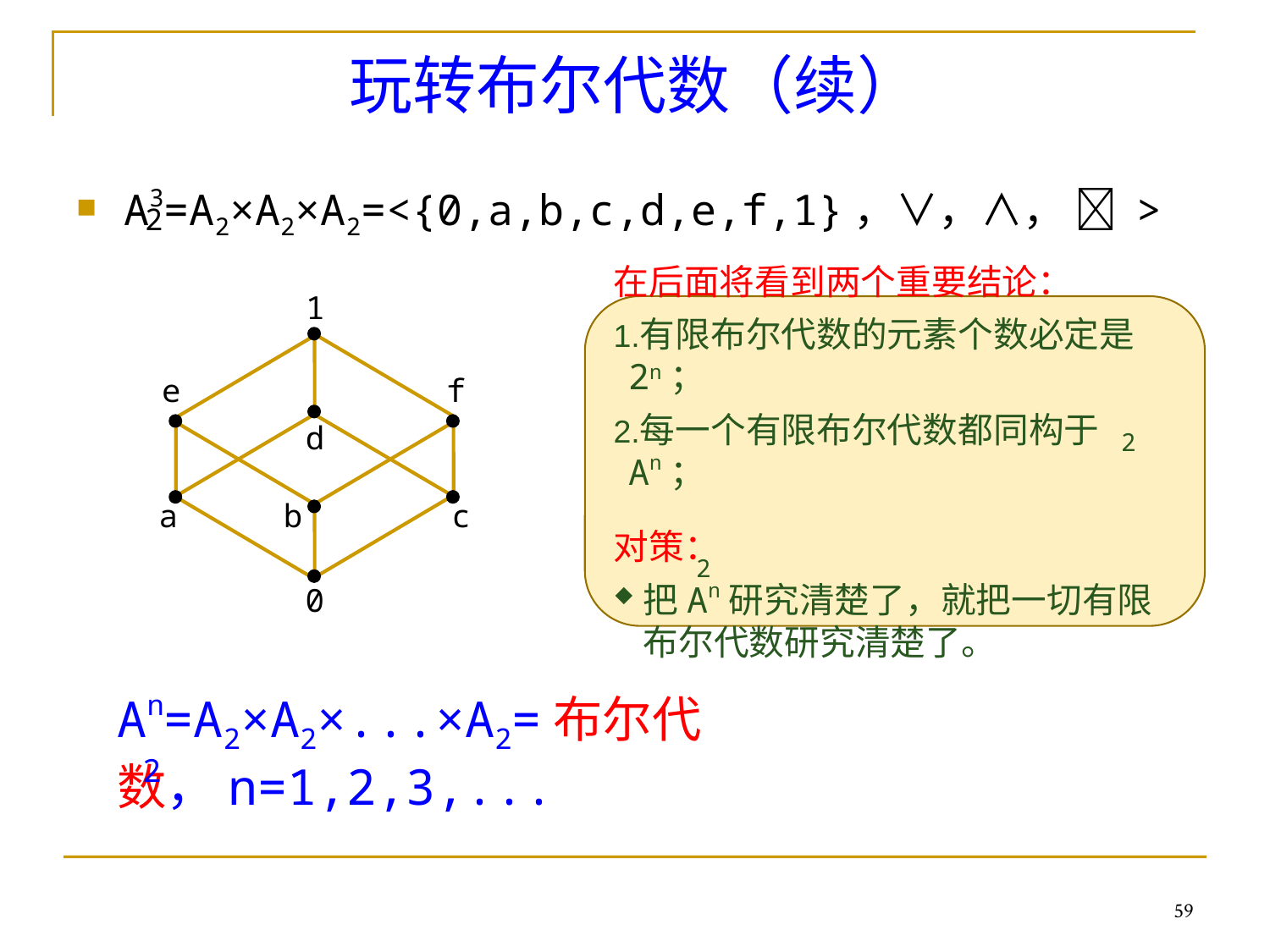

# 玩转布尔代数（续）
A3=A2×A2×A2=<{0,a,b,c,d,e,f,1}，∨，∧， ¬ >
2
1

e
f

d

a
b
c

0

在后面将看到两个重要结论：
有限布尔代数的元素个数必定是2n；
每一个有限布尔代数都同构于An；
对策：
把An研究清楚了，就把一切有限布尔代数研究清楚了。
2
2
An=A2×A2×...×A2=布尔代数，n=1,2,3,...
2
59